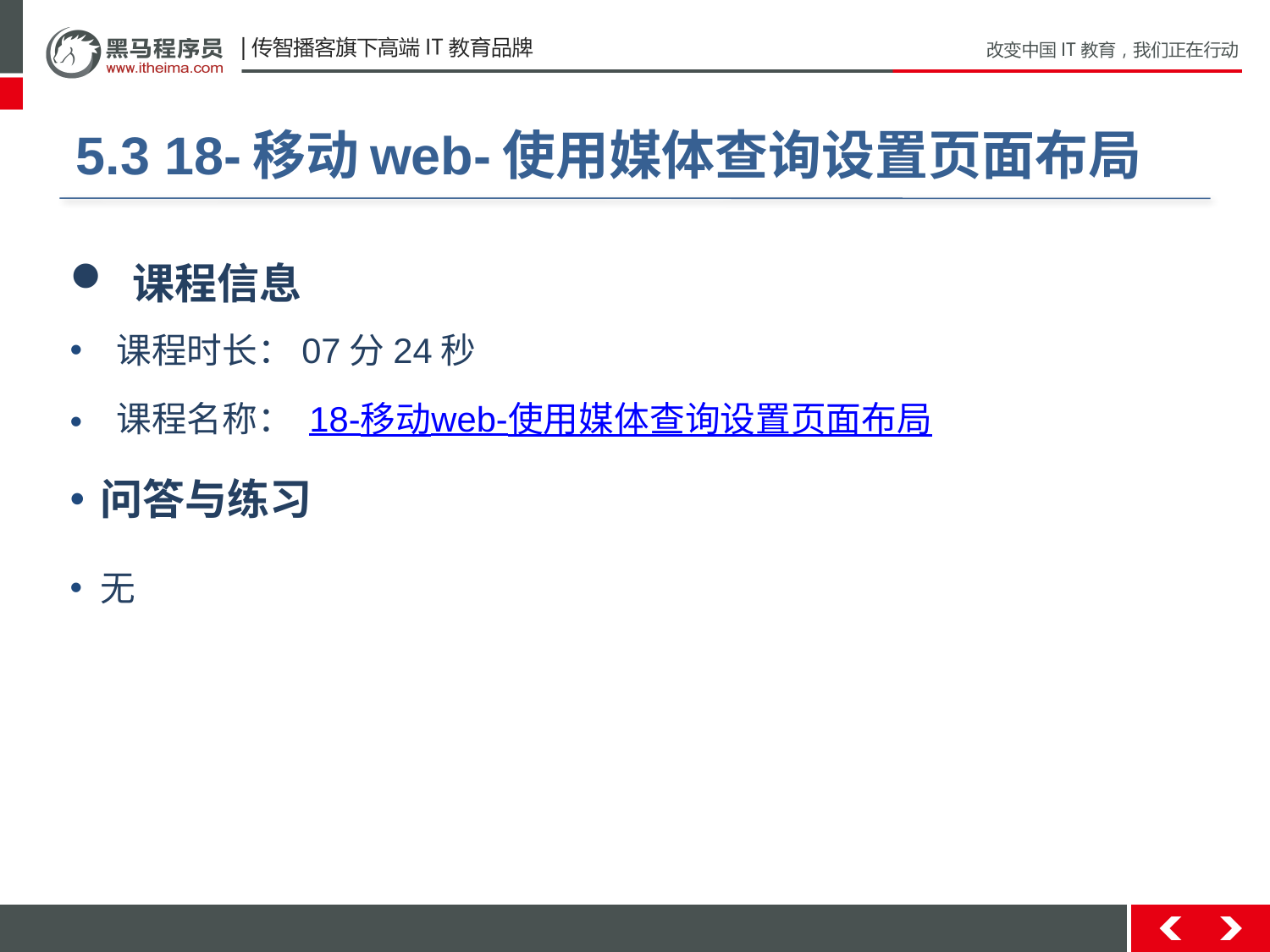

#
5.3 18-移动web-使用媒体查询设置页面布局
 课程信息
 课程时长：07分24秒
 课程名称： 18-移动web-使用媒体查询设置页面布局
问答与练习
无